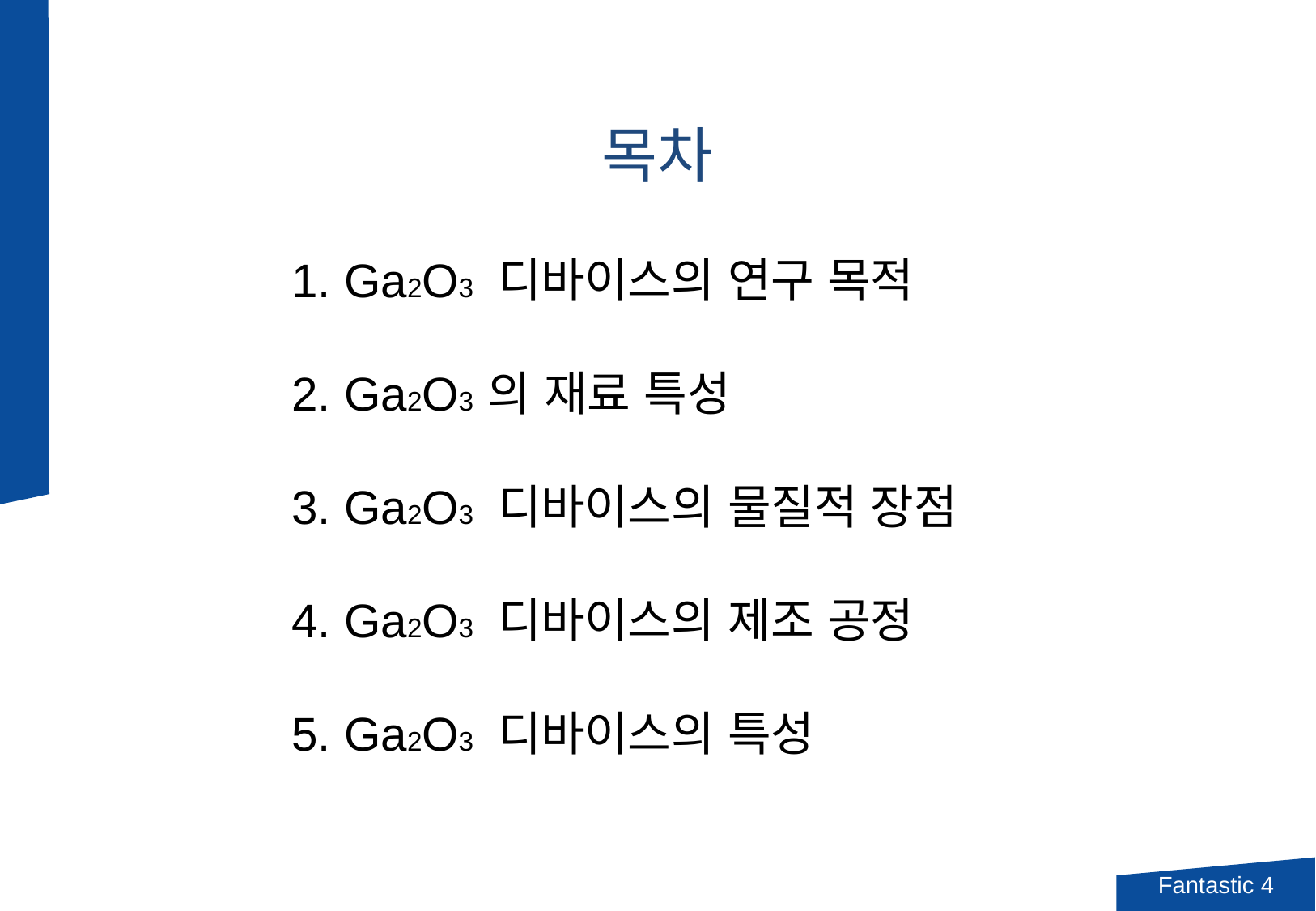

목차
1. Ga2O3 디바이스의 연구 목적
2. Ga2O3 의 재료 특성
3. Ga2O3 디바이스의 물질적 장점
4. Ga2O3 디바이스의 제조 공정
5. Ga2O3 디바이스의 특성

Fantastic 4